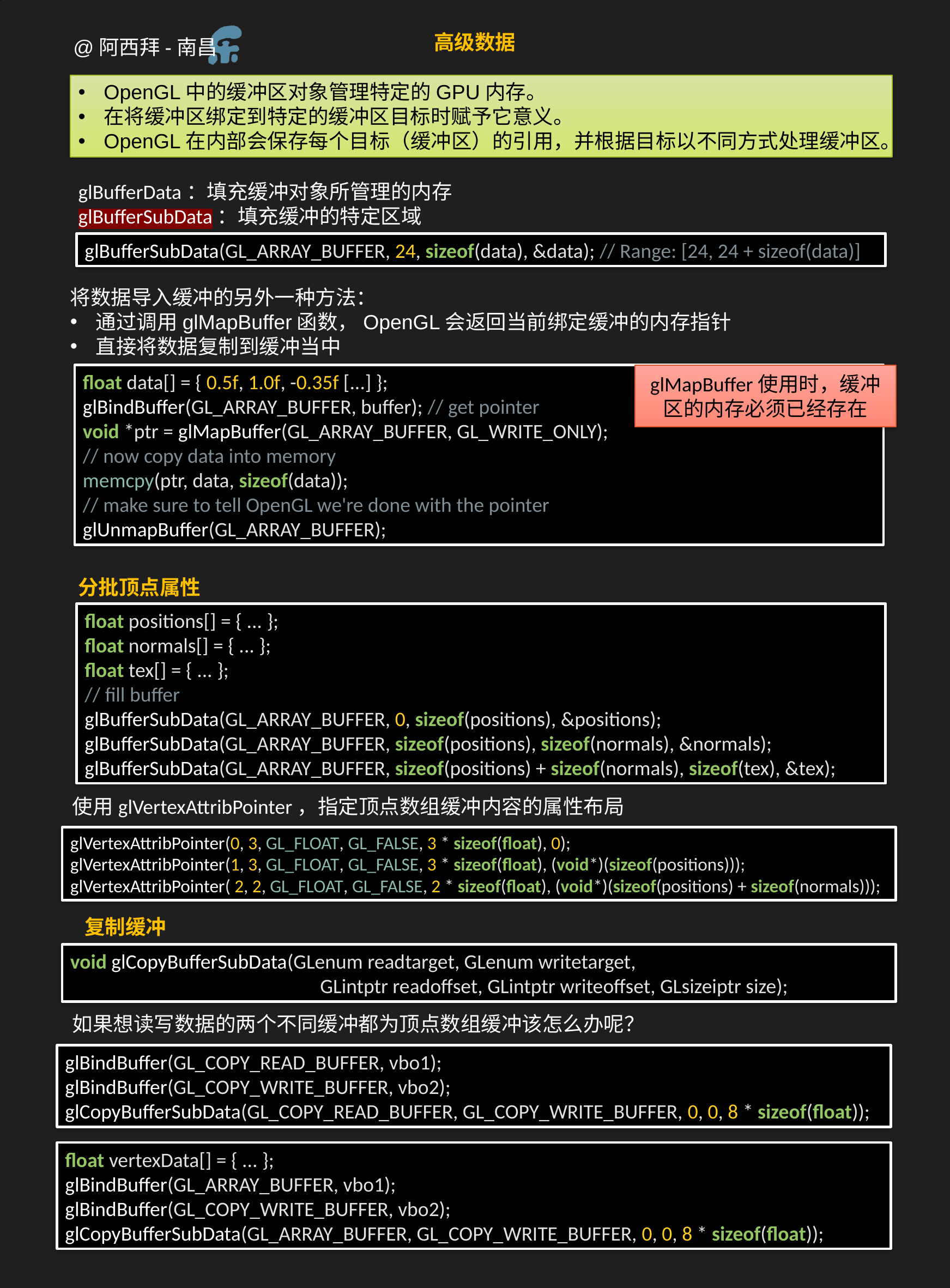

高级数据
OpenGL中的缓冲区对象管理特定的GPU内存。
在将缓冲区绑定到特定的缓冲区目标时赋予它意义。
OpenGL在内部会保存每个目标（缓冲区）的引用，并根据目标以不同方式处理缓冲区。
glBufferData：填充缓冲对象所管理的内存
glBufferSubData：填充缓冲的特定区域
glBufferSubData(GL_ARRAY_BUFFER, 24, sizeof(data), &data); // Range: [24, 24 + sizeof(data)]
将数据导入缓冲的另外一种方法：
通过调用glMapBuffer函数，OpenGL会返回当前绑定缓冲的内存指针
直接将数据复制到缓冲当中
float data[] = { 0.5f, 1.0f, -0.35f [...] };
glBindBuffer(GL_ARRAY_BUFFER, buffer); // get pointer
void *ptr = glMapBuffer(GL_ARRAY_BUFFER, GL_WRITE_ONLY);
// now copy data into memory
memcpy(ptr, data, sizeof(data));
// make sure to tell OpenGL we're done with the pointer
glUnmapBuffer(GL_ARRAY_BUFFER);
glMapBuffer使用时，缓冲区的内存必须已经存在
分批顶点属性
float positions[] = { ... };
float normals[] = { ... };
float tex[] = { ... };
// fill buffer
glBufferSubData(GL_ARRAY_BUFFER, 0, sizeof(positions), &positions);
glBufferSubData(GL_ARRAY_BUFFER, sizeof(positions), sizeof(normals), &normals);
glBufferSubData(GL_ARRAY_BUFFER, sizeof(positions) + sizeof(normals), sizeof(tex), &tex);
使用glVertexAttribPointer，指定顶点数组缓冲内容的属性布局
glVertexAttribPointer(0, 3, GL_FLOAT, GL_FALSE, 3 * sizeof(float), 0);
glVertexAttribPointer(1, 3, GL_FLOAT, GL_FALSE, 3 * sizeof(float), (void*)(sizeof(positions)));
glVertexAttribPointer( 2, 2, GL_FLOAT, GL_FALSE, 2 * sizeof(float), (void*)(sizeof(positions) + sizeof(normals)));
复制缓冲
void glCopyBufferSubData(GLenum readtarget, GLenum writetarget,
			 GLintptr readoffset, GLintptr writeoffset, GLsizeiptr size);
如果想读写数据的两个不同缓冲都为顶点数组缓冲该怎么办呢？
glBindBuffer(GL_COPY_READ_BUFFER, vbo1);
glBindBuffer(GL_COPY_WRITE_BUFFER, vbo2);
glCopyBufferSubData(GL_COPY_READ_BUFFER, GL_COPY_WRITE_BUFFER, 0, 0, 8 * sizeof(float));
float vertexData[] = { ... };
glBindBuffer(GL_ARRAY_BUFFER, vbo1);
glBindBuffer(GL_COPY_WRITE_BUFFER, vbo2);
glCopyBufferSubData(GL_ARRAY_BUFFER, GL_COPY_WRITE_BUFFER, 0, 0, 8 * sizeof(float));